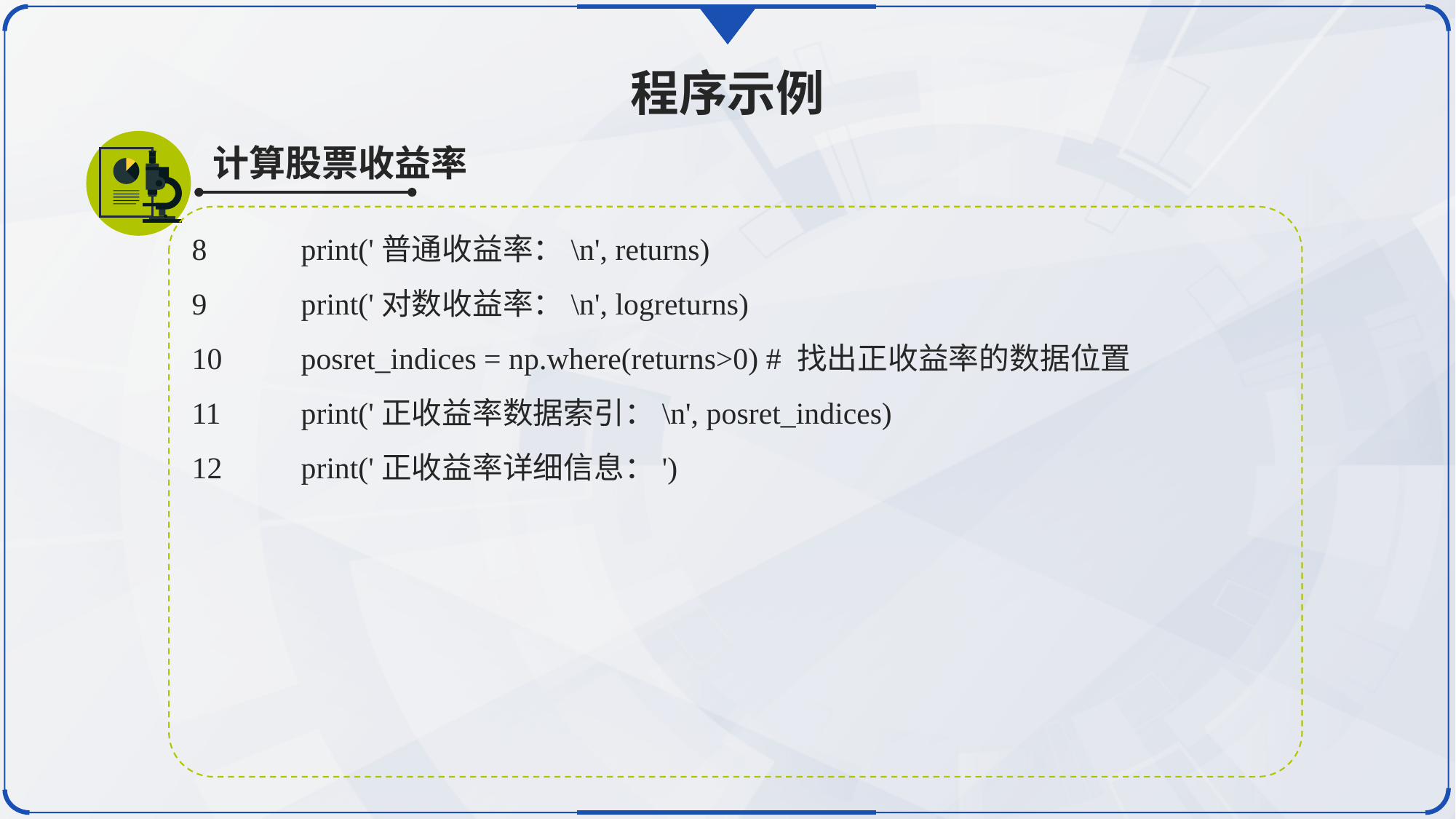

程序示例

计算股票收益率

8	print('普通收益率：\n', returns)
9	print('对数收益率：\n', logreturns)
10	posret_indices = np.where(returns>0) # 找出正收益率的数据位置
11	print('正收益率数据索引：\n', posret_indices)
12	print('正收益率详细信息：')